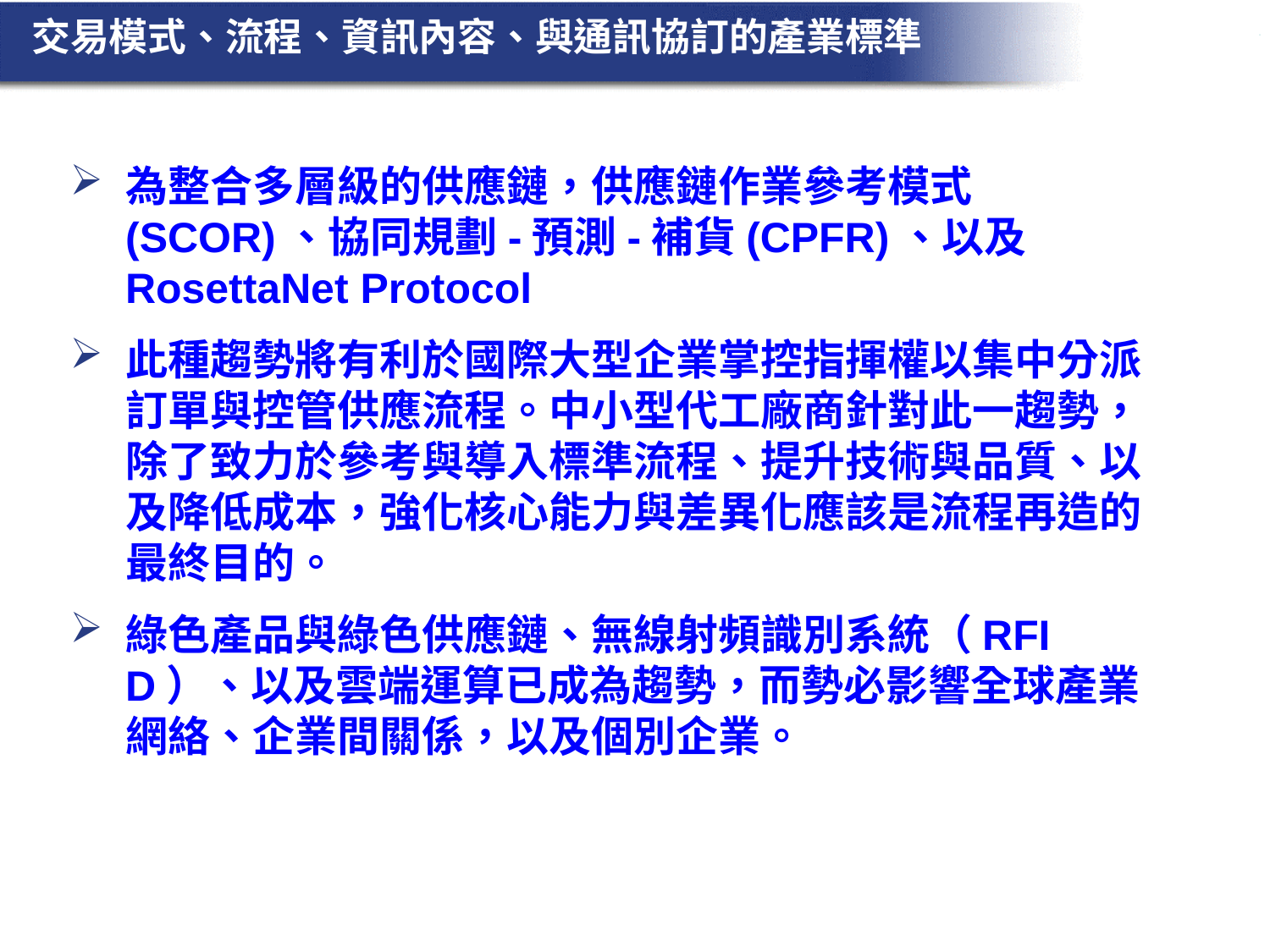

# 交易模式、流程、資訊內容、與通訊協訂的產業標準
為整合多層級的供應鏈，供應鏈作業參考模式(SCOR)、協同規劃-預測-補貨(CPFR)、以及RosettaNet Protocol
此種趨勢將有利於國際大型企業掌控指揮權以集中分派訂單與控管供應流程。中小型代工廠商針對此一趨勢，除了致力於參考與導入標準流程、提升技術與品質、以及降低成本，強化核心能力與差異化應該是流程再造的最終目的。
綠色產品與綠色供應鏈、無線射頻識別系統（RFID）、以及雲端運算已成為趨勢，而勢必影響全球產業網絡、企業間關係，以及個別企業。